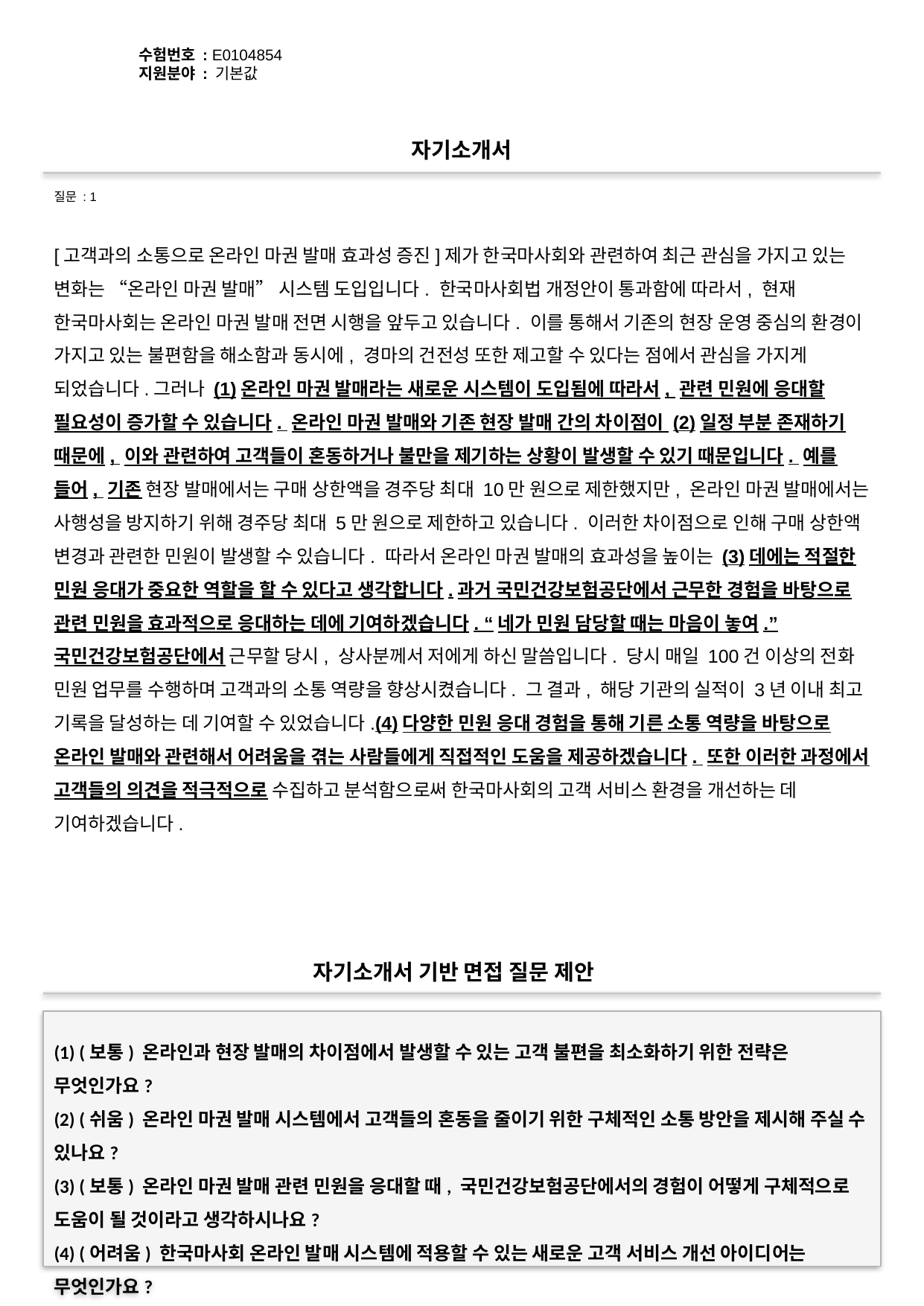

수험번호 : E0104854
지원분야 : 기본값
#

자기소개서

질문 : 1

[고객과의 소통으로 온라인 마권 발매 효과성 증진]제가 한국마사회와 관련하여 최근 관심을 가지고 있는 변화는 “온라인 마권 발매” 시스템 도입입니다. 한국마사회법 개정안이 통과함에 따라서, 현재 한국마사회는 온라인 마권 발매 전면 시행을 앞두고 있습니다. 이를 통해서 기존의 현장 운영 중심의 환경이 가지고 있는 불편함을 해소함과 동시에, 경마의 건전성 또한 제고할 수 있다는 점에서 관심을 가지게 되었습니다.그러나 (1)온라인 마권 발매라는 새로운 시스템이 도입됨에 따라서, 관련 민원에 응대할 필요성이 증가할 수 있습니다. 온라인 마권 발매와 기존 현장 발매 간의 차이점이 (2)일정 부분 존재하기 때문에, 이와 관련하여 고객들이 혼동하거나 불만을 제기하는 상황이 발생할 수 있기 때문입니다. 예를 들어, 기존 현장 발매에서는 구매 상한액을 경주당 최대 10만 원으로 제한했지만, 온라인 마권 발매에서는 사행성을 방지하기 위해 경주당 최대 5만 원으로 제한하고 있습니다. 이러한 차이점으로 인해 구매 상한액 변경과 관련한 민원이 발생할 수 있습니다. 따라서 온라인 마권 발매의 효과성을 높이는 (3)데에는 적절한 민원 응대가 중요한 역할을 할 수 있다고 생각합니다.과거 국민건강보험공단에서 근무한 경험을 바탕으로 관련 민원을 효과적으로 응대하는 데에 기여하겠습니다. “네가 민원 담당할 때는 마음이 놓여.” 국민건강보험공단에서 근무할 당시, 상사분께서 저에게 하신 말씀입니다. 당시 매일 100건 이상의 전화 민원 업무를 수행하며 고객과의 소통 역량을 향상시켰습니다. 그 결과, 해당 기관의 실적이 3년 이내 최고 기록을 달성하는 데 기여할 수 있었습니다.(4)다양한 민원 응대 경험을 통해 기른 소통 역량을 바탕으로 온라인 발매와 관련해서 어려움을 겪는 사람들에게 직접적인 도움을 제공하겠습니다. 또한 이러한 과정에서 고객들의 의견을 적극적으로 수집하고 분석함으로써 한국마사회의 고객 서비스 환경을 개선하는 데 기여하겠습니다.

자기소개서 기반 면접 질문 제안

(1) (보통) 온라인과 현장 발매의 차이점에서 발생할 수 있는 고객 불편을 최소화하기 위한 전략은 무엇인가요?
(2) (쉬움) 온라인 마권 발매 시스템에서 고객들의 혼동을 줄이기 위한 구체적인 소통 방안을 제시해 주실 수 있나요?
(3) (보통) 온라인 마권 발매 관련 민원을 응대할 때, 국민건강보험공단에서의 경험이 어떻게 구체적으로 도움이 될 것이라고 생각하시나요?
(4) (어려움) 한국마사회 온라인 발매 시스템에 적용할 수 있는 새로운 고객 서비스 개선 아이디어는 무엇인가요?